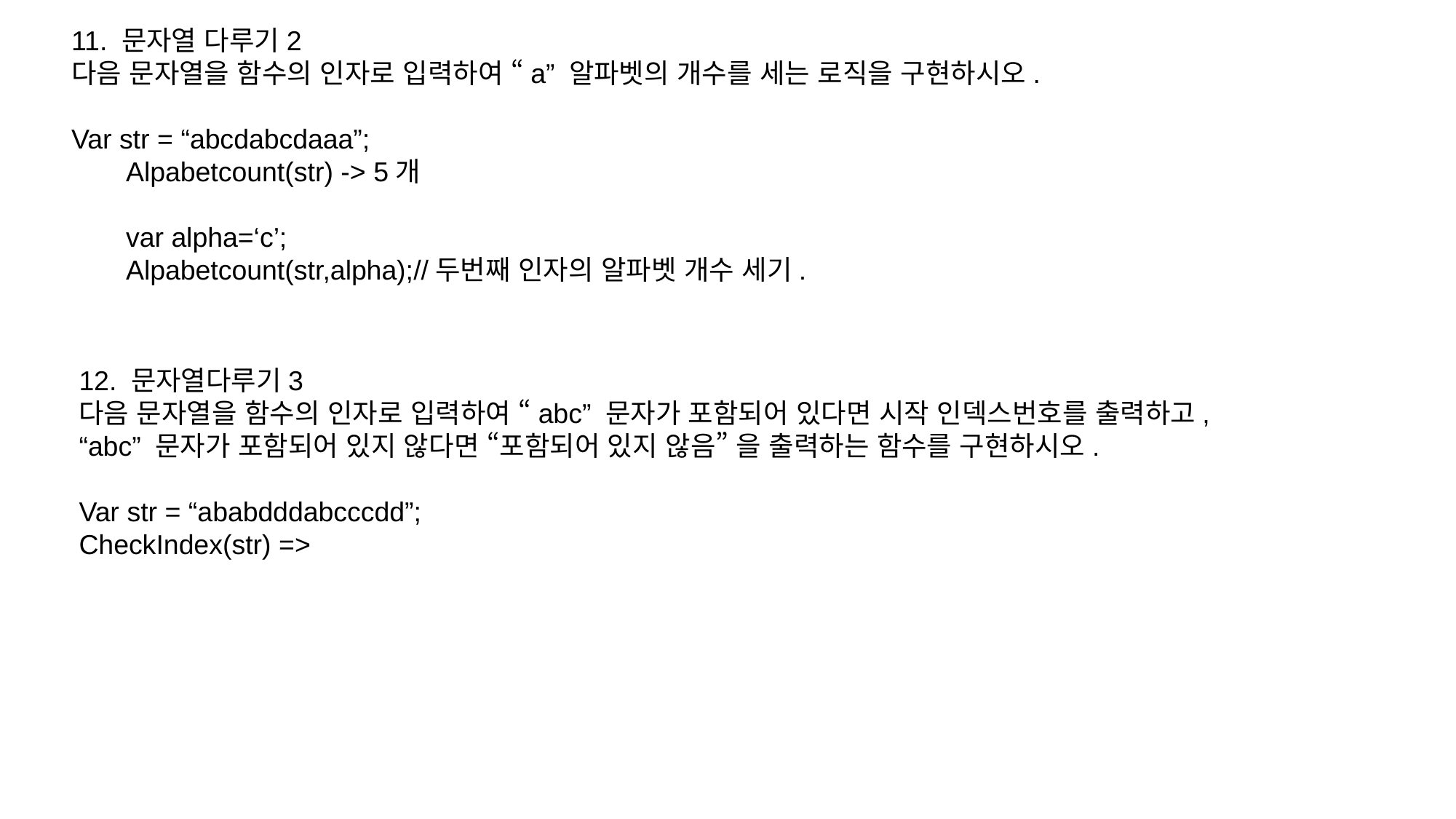

11. 문자열 다루기2
다음 문자열을 함수의 인자로 입력하여 “a” 알파벳의 개수를 세는 로직을 구현하시오.

Var str = “abcdabcdaaa”;
Alpabetcount(str) -> 5개

var alpha=‘c’;
Alpabetcount(str,alpha);//두번째 인자의 알파벳 개수 세기.
12. 문자열다루기3
다음 문자열을 함수의 인자로 입력하여 “abc” 문자가 포함되어 있다면 시작 인덱스번호를 출력하고,
“abc” 문자가 포함되어 있지 않다면 “포함되어 있지 않음” 을 출력하는 함수를 구현하시오.

Var str = “ababdddabcccdd”;
CheckIndex(str) =>